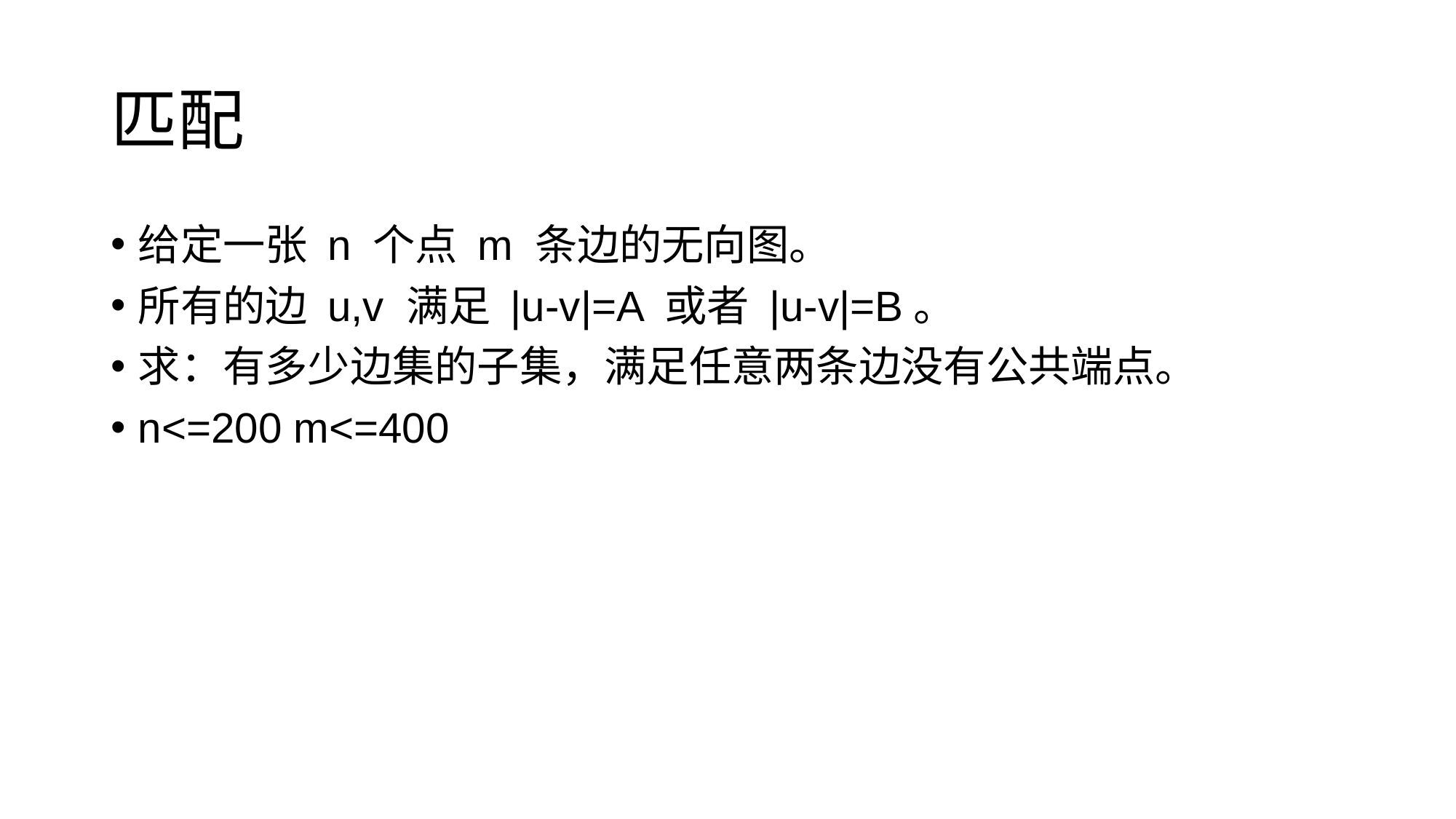

# 匹配
给定一张 n 个点 m 条边的无向图。
所有的边 u,v 满足 |u-v|=A 或者 |u-v|=B。
求：有多少边集的子集，满足任意两条边没有公共端点。
n<=200 m<=400